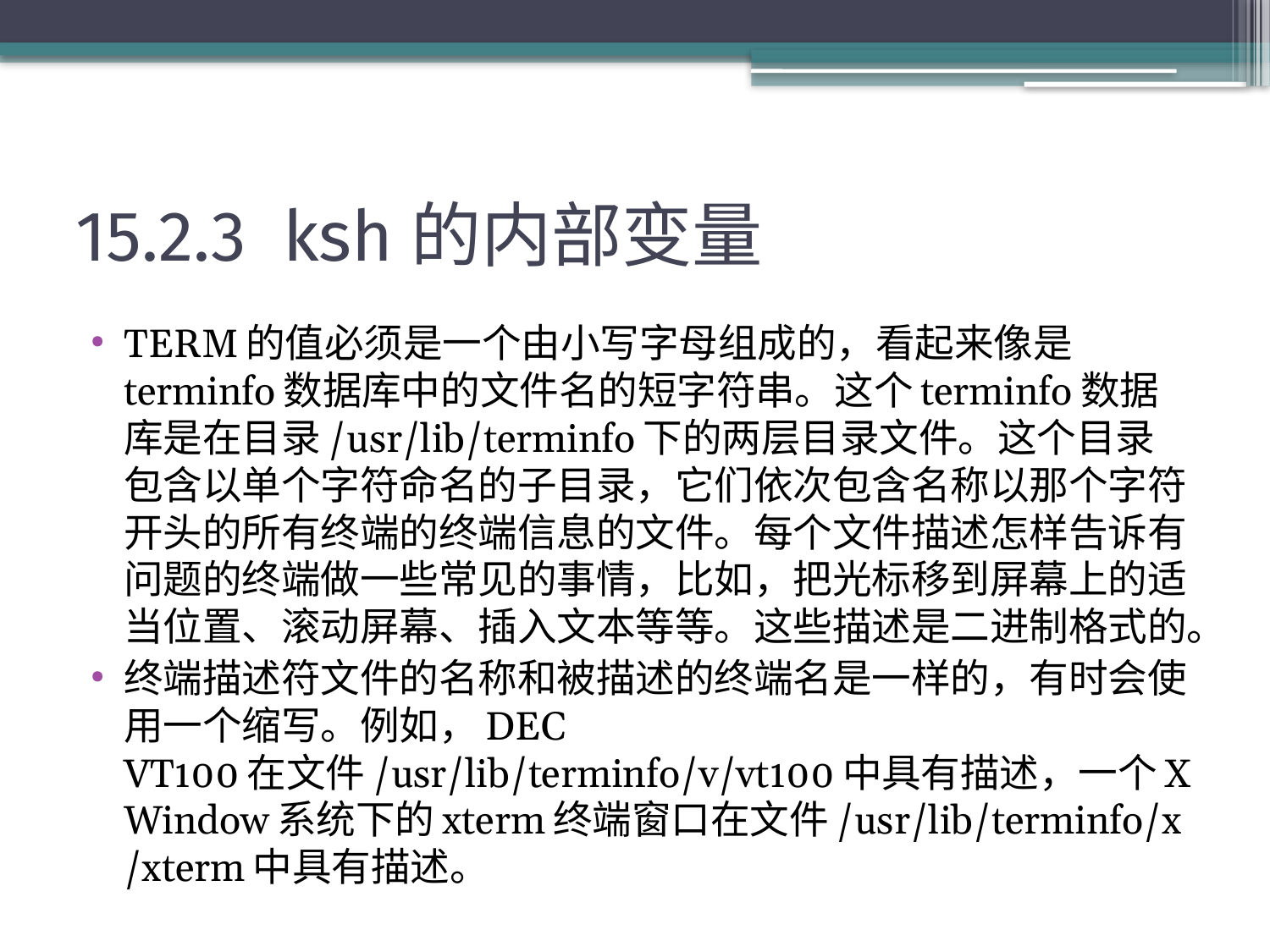

# 15.2.3  ksh的内部变量
TERM的值必须是一个由小写字母组成的，看起来像是terminfo数据库中的文件名的短字符串。这个terminfo数据库是在目录/usr/lib/terminfo下的两层目录文件。这个目录包含以单个字符命名的子目录，它们依次包含名称以那个字符开头的所有终端的终端信息的文件。每个文件描述怎样告诉有问题的终端做一些常见的事情，比如，把光标移到屏幕上的适当位置、滚动屏幕、插入文本等等。这些描述是二进制格式的。
终端描述符文件的名称和被描述的终端名是一样的，有时会使用一个缩写。例如，DEC VT100在文件/usr/lib/terminfo/v/vt100中具有描述，一个X Window系统下的xterm终端窗口在文件/usr/lib/terminfo/x/xterm中具有描述。